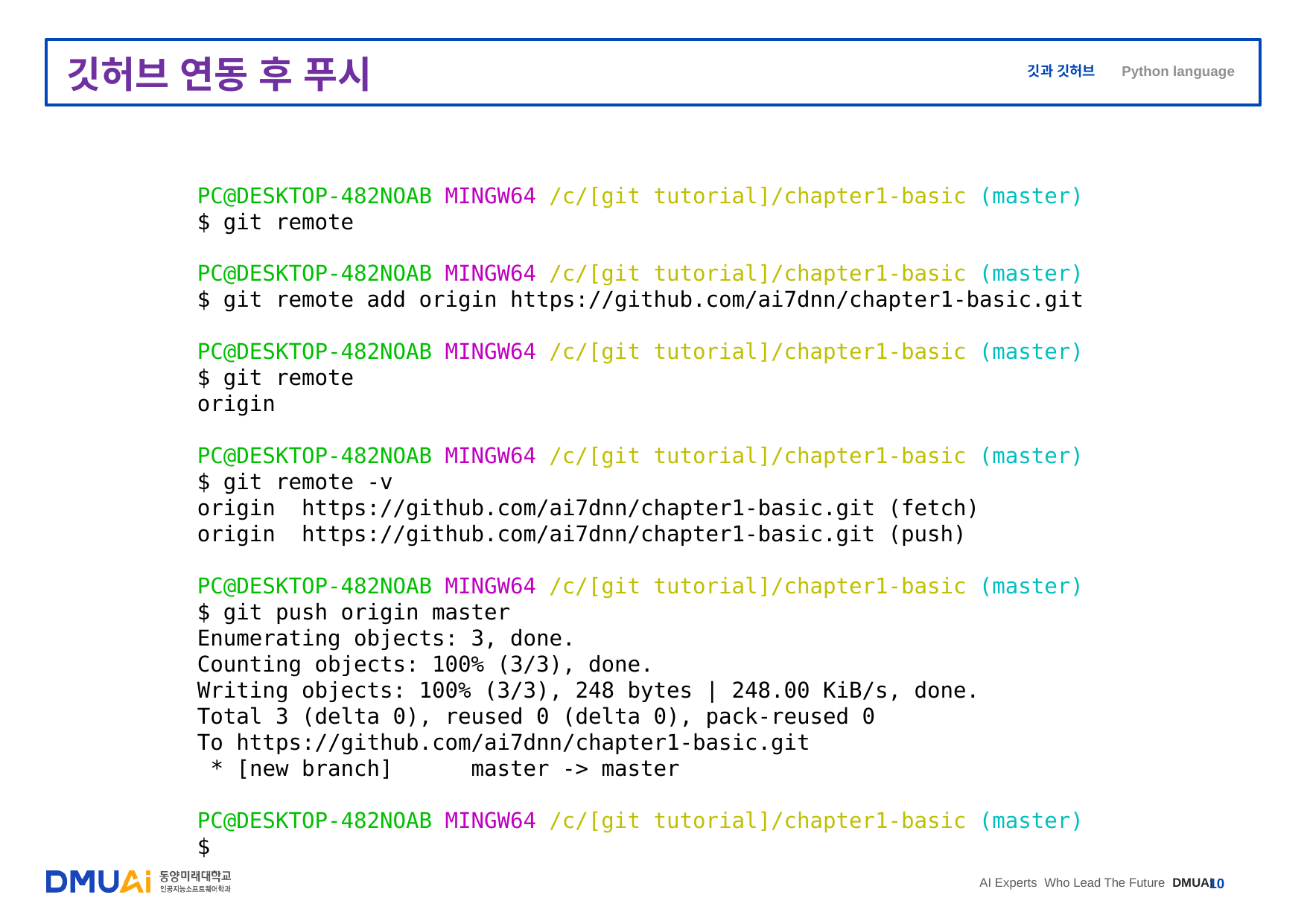

# 깃허브 연동 후 푸시

PC@DESKTOP-482NOAB MINGW64 /c/[git tutorial]/chapter1-basic (master)
$ git remote

PC@DESKTOP-482NOAB MINGW64 /c/[git tutorial]/chapter1-basic (master)
$ git remote add origin https://github.com/ai7dnn/chapter1-basic.git

PC@DESKTOP-482NOAB MINGW64 /c/[git tutorial]/chapter1-basic (master)
$ git remote
origin

PC@DESKTOP-482NOAB MINGW64 /c/[git tutorial]/chapter1-basic (master)
$ git remote -v
origin  https://github.com/ai7dnn/chapter1-basic.git (fetch)
origin  https://github.com/ai7dnn/chapter1-basic.git (push)

PC@DESKTOP-482NOAB MINGW64 /c/[git tutorial]/chapter1-basic (master)
$ git push origin master
Enumerating objects: 3, done.
Counting objects: 100% (3/3), done.
Writing objects: 100% (3/3), 248 bytes | 248.00 KiB/s, done.
Total 3 (delta 0), reused 0 (delta 0), pack-reused 0
To https://github.com/ai7dnn/chapter1-basic.git
 * [new branch]      master -> master

PC@DESKTOP-482NOAB MINGW64 /c/[git tutorial]/chapter1-basic (master)
$